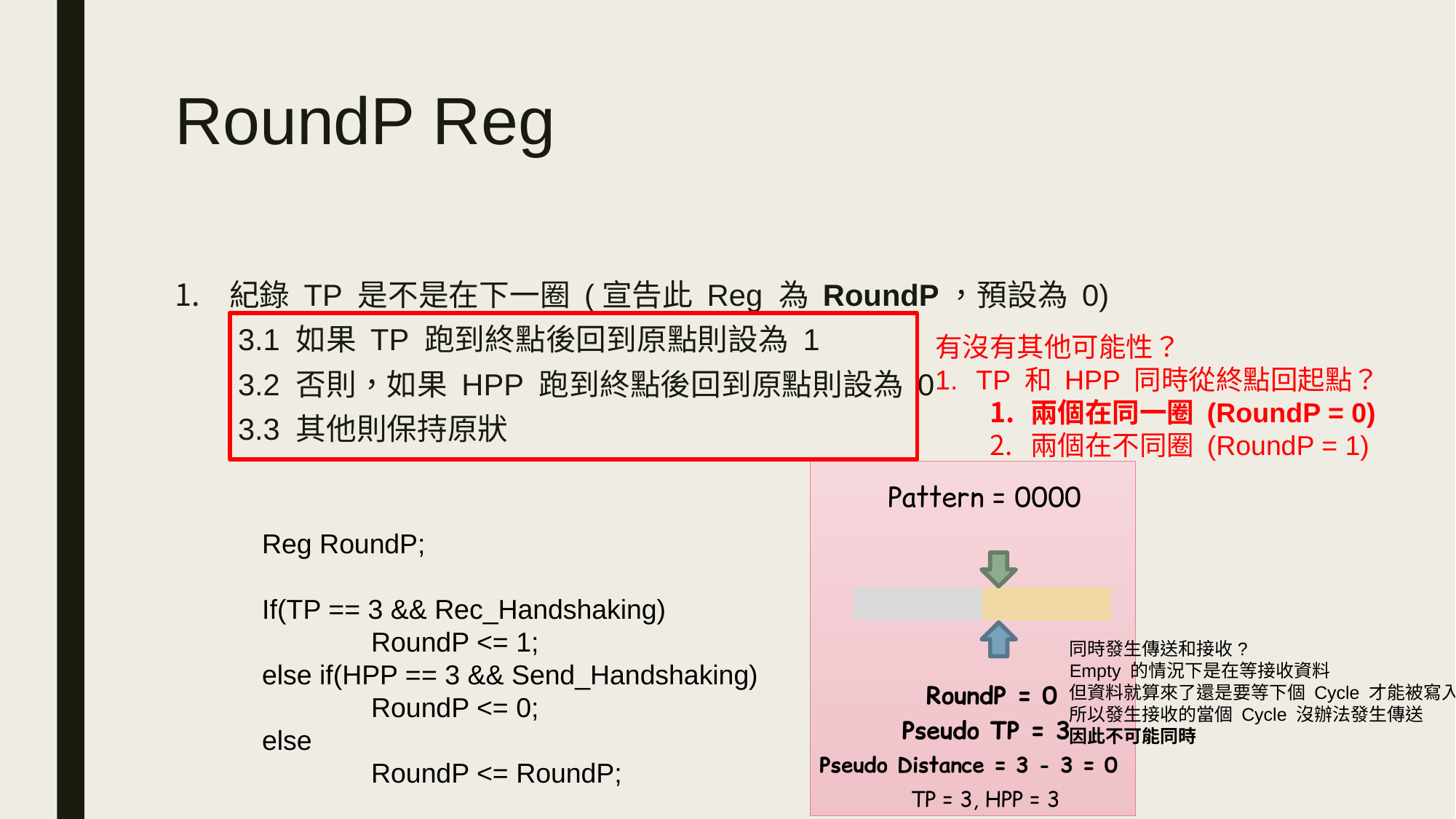

# RoundP Reg
紀錄 TP 是不是在下一圈 (宣告此 Reg 為 RoundP，預設為 0)
3.1 如果 TP 跑到終點後回到原點則設為 1
3.2 否則，如果 HPP 跑到終點後回到原點則設為 0
3.3 其他則保持原狀

有沒有其他可能性？
TP 和 HPP 同時從終點回起點？
兩個在同一圈 (RoundP = 0)
兩個在不同圈 (RoundP = 1)

Pattern = 0000
Reg RoundP;

If(TP == 3 && Rec_Handshaking)
	RoundP <= 1;
else if(HPP == 3 && Send_Handshaking)
	RoundP <= 0;
else
	RoundP <= RoundP;

|  |  |  |  |
| --- | --- | --- | --- |
|  |  |  |  |
| --- | --- | --- | --- |

同時發生傳送和接收?
Empty 的情況下是在等接收資料
但資料就算來了還是要等下個 Cycle 才能被寫入
所以發生接收的當個 Cycle 沒辦法發生傳送
因此不可能同時
RoundP = 0
Pseudo TP = 3
Pseudo Distance = 3 - 3 = 0
TP = 3, HPP = 3